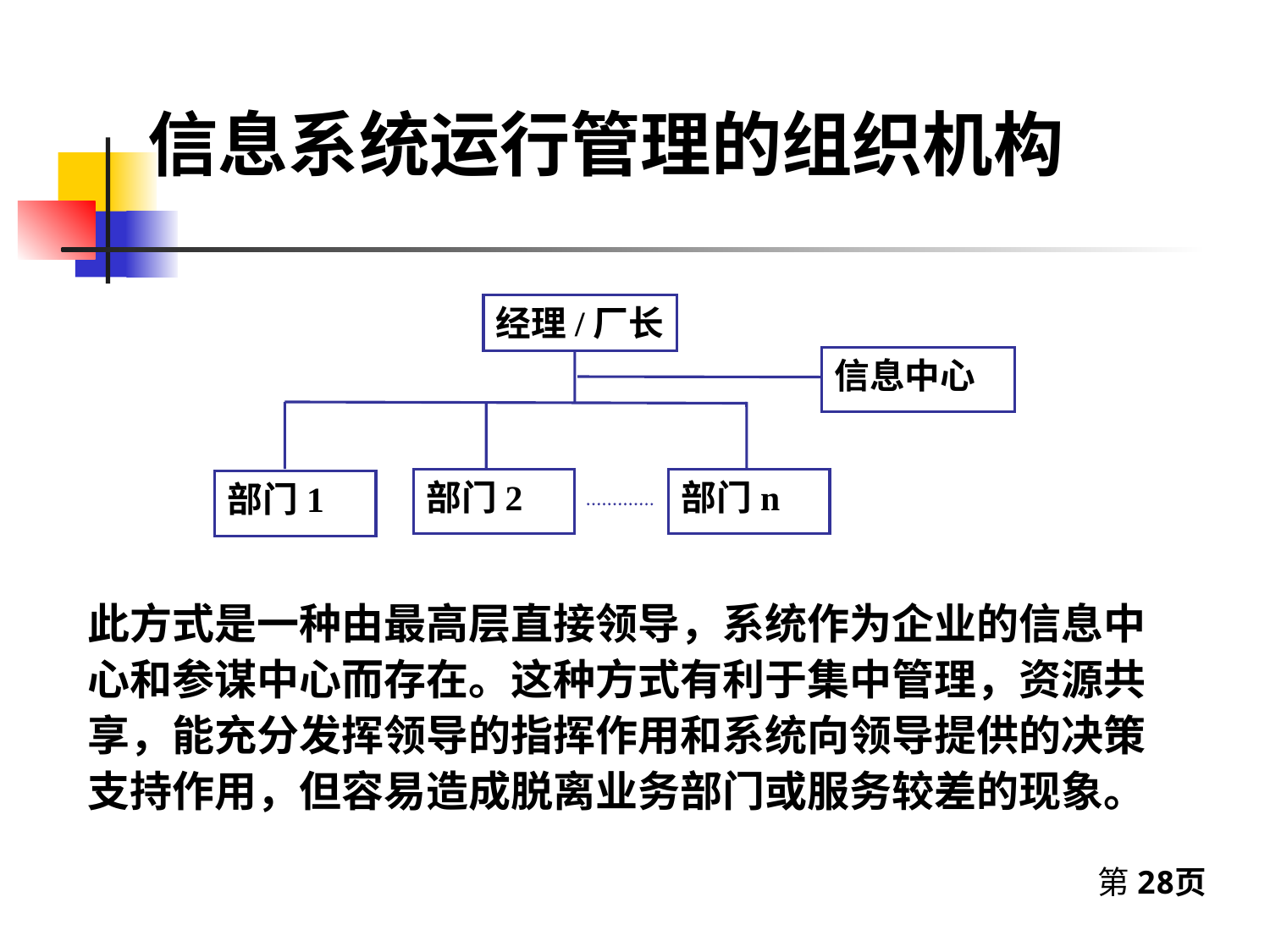

# 信息系统运行管理的组织机构
经理/厂长
信息中心

部门2
部门n
部门1

此方式是一种由最高层直接领导，系统作为企业的信息中心和参谋中心而存在。这种方式有利于集中管理，资源共享，能充分发挥领导的指挥作用和系统向领导提供的决策支持作用，但容易造成脱离业务部门或服务较差的现象。